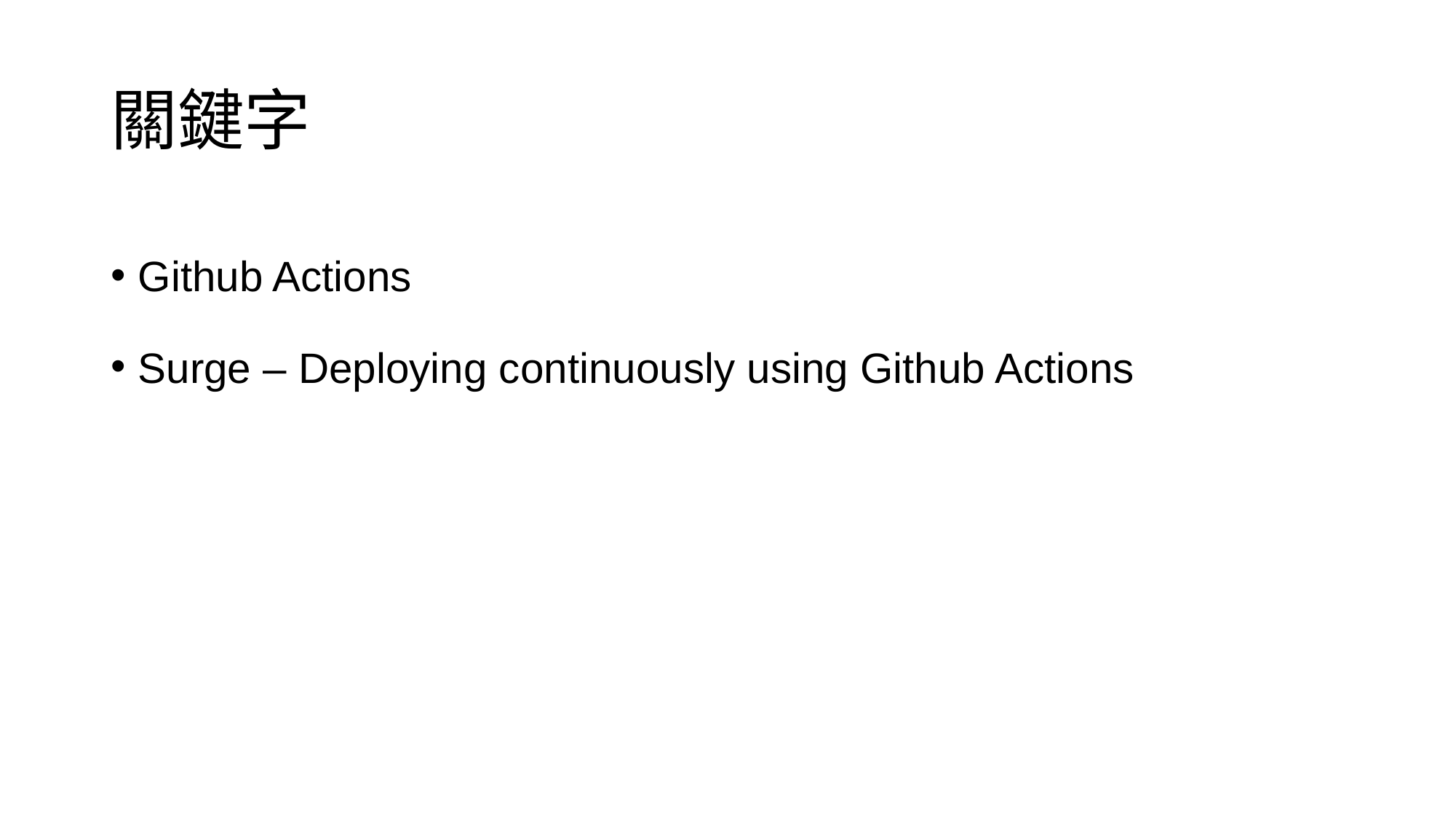

# 關鍵字
Github Actions
Surge – Deploying continuously using Github Actions